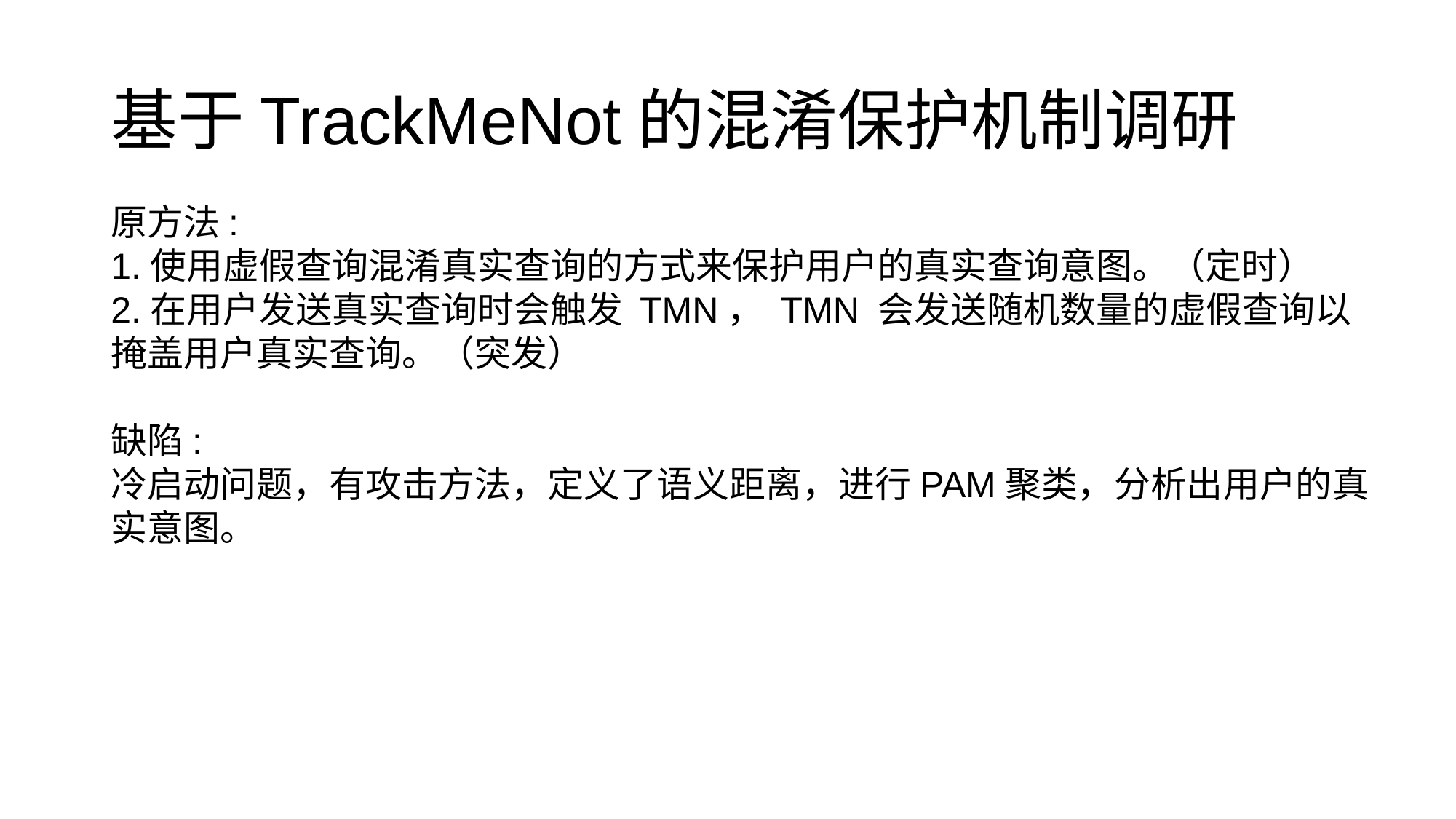

# 基于TrackMeNot的混淆保护机制调研
原方法:
1.使用虚假查询混淆真实查询的方式来保护用户的真实查询意图。（定时）
2.在用户发送真实查询时会触发 TMN， TMN 会发送随机数量的虚假查询以掩盖用户真实查询。（突发）
缺陷:
冷启动问题，有攻击方法，定义了语义距离，进行PAM聚类，分析出用户的真实意图。